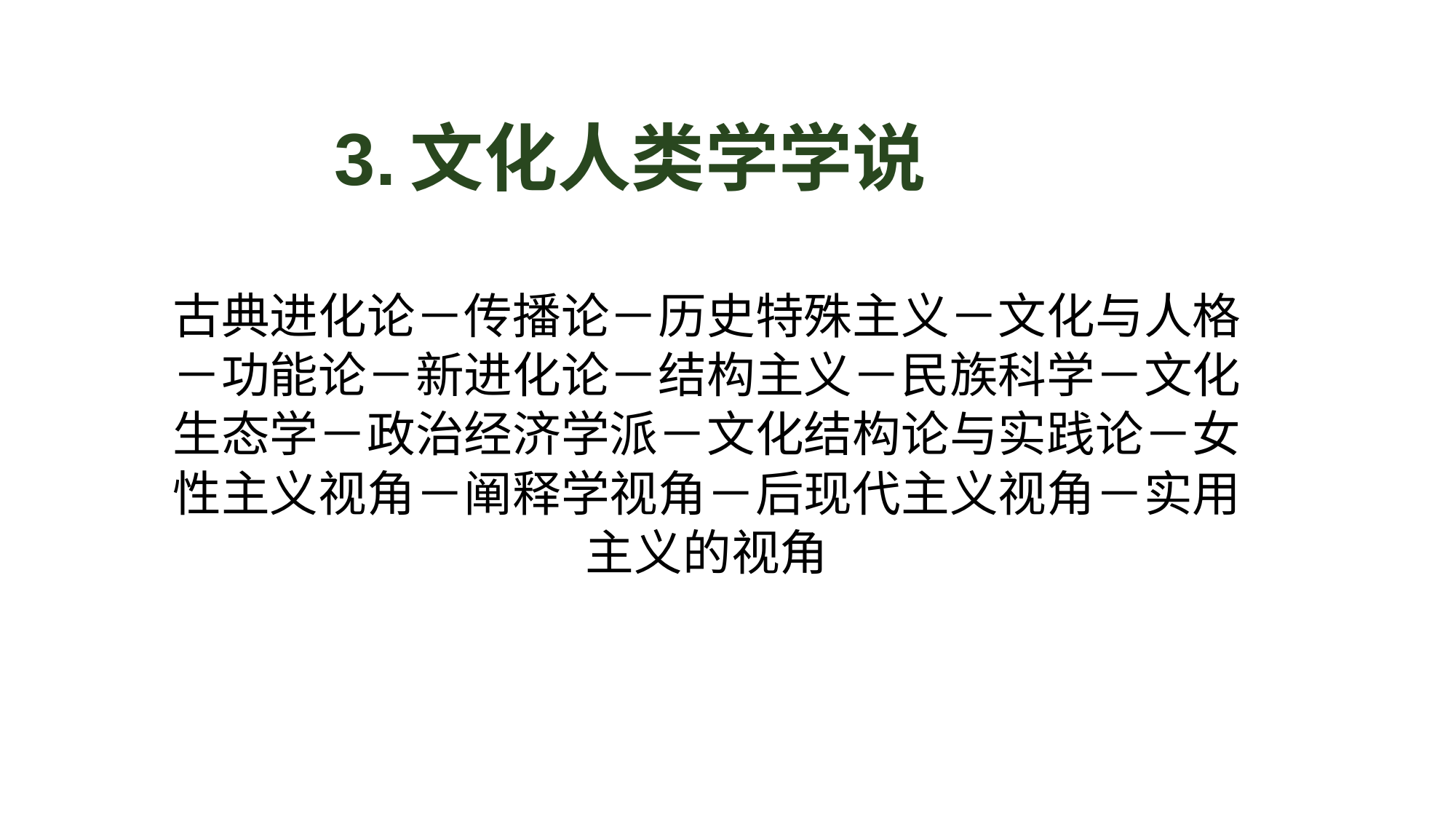

3.文化人类学学说
古典进化论－传播论－历史特殊主义－文化与人格－功能论－新进化论－结构主义－民族科学－文化生态学－政治经济学派－文化结构论与实践论－女性主义视角－阐释学视角－后现代主义视角－实用主义的视角